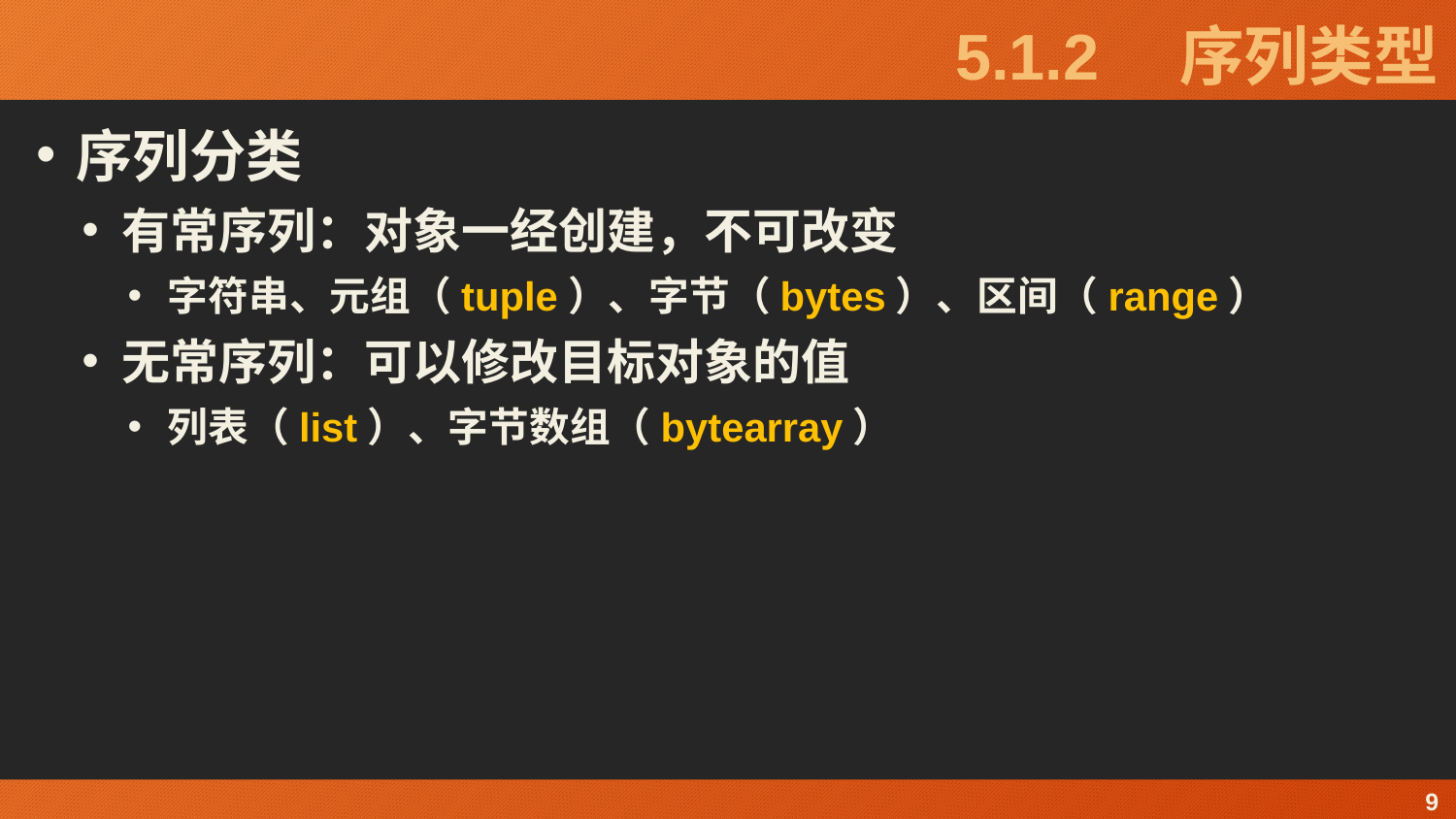

# 5.1.2　序列类型
序列分类
有常序列：对象一经创建，不可改变
字符串、元组（tuple）、字节（bytes）、区间（range）
无常序列：可以修改目标对象的值
列表（list）、字节数组（bytearray）
9